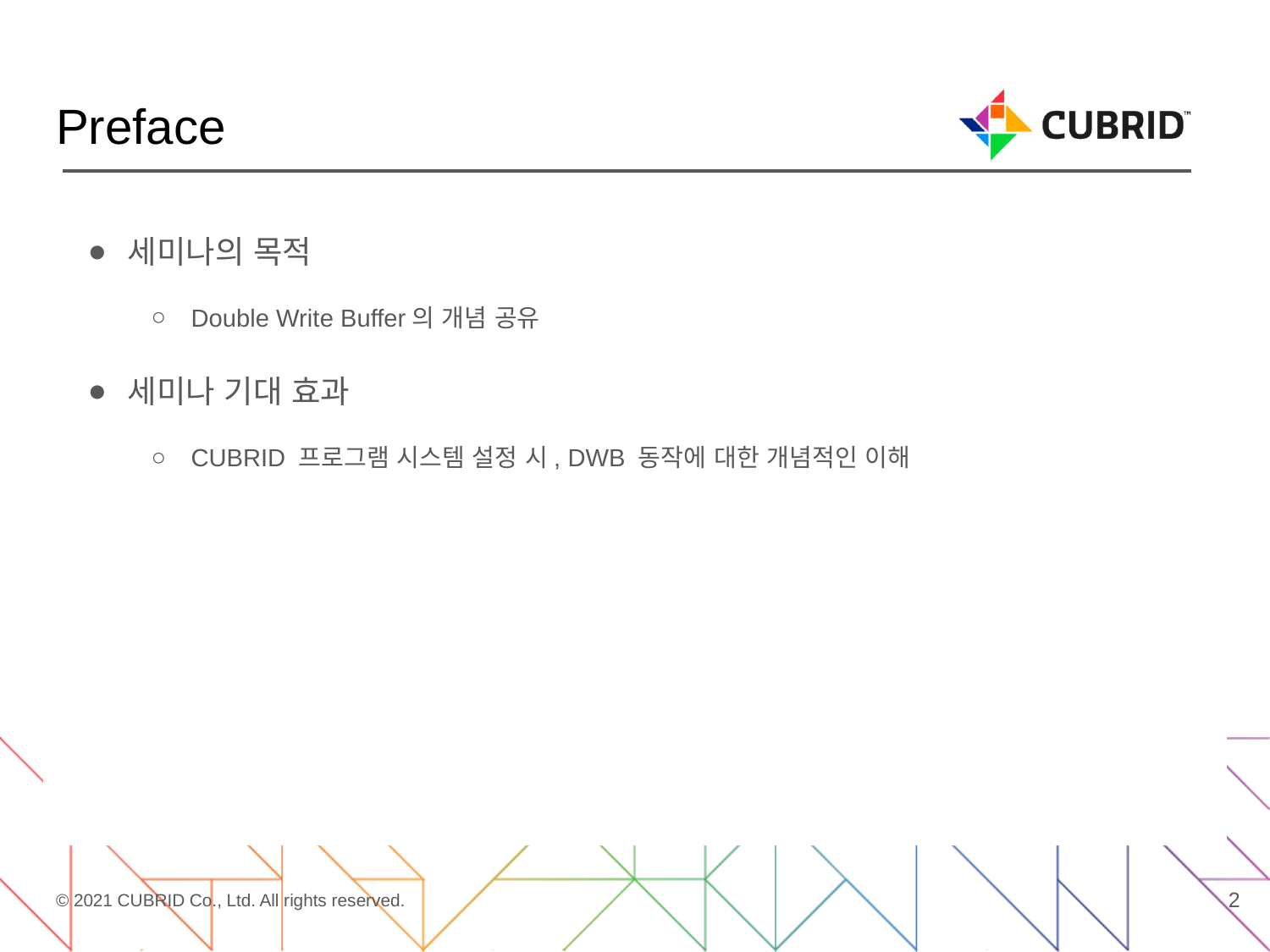

# Preface
세미나의 목적
Double Write Buffer의 개념 공유
세미나 기대 효과
CUBRID 프로그램 시스템 설정 시, DWB 동작에 대한 개념적인 이해

2
© 2021 CUBRID Co., Ltd. All rights reserved.